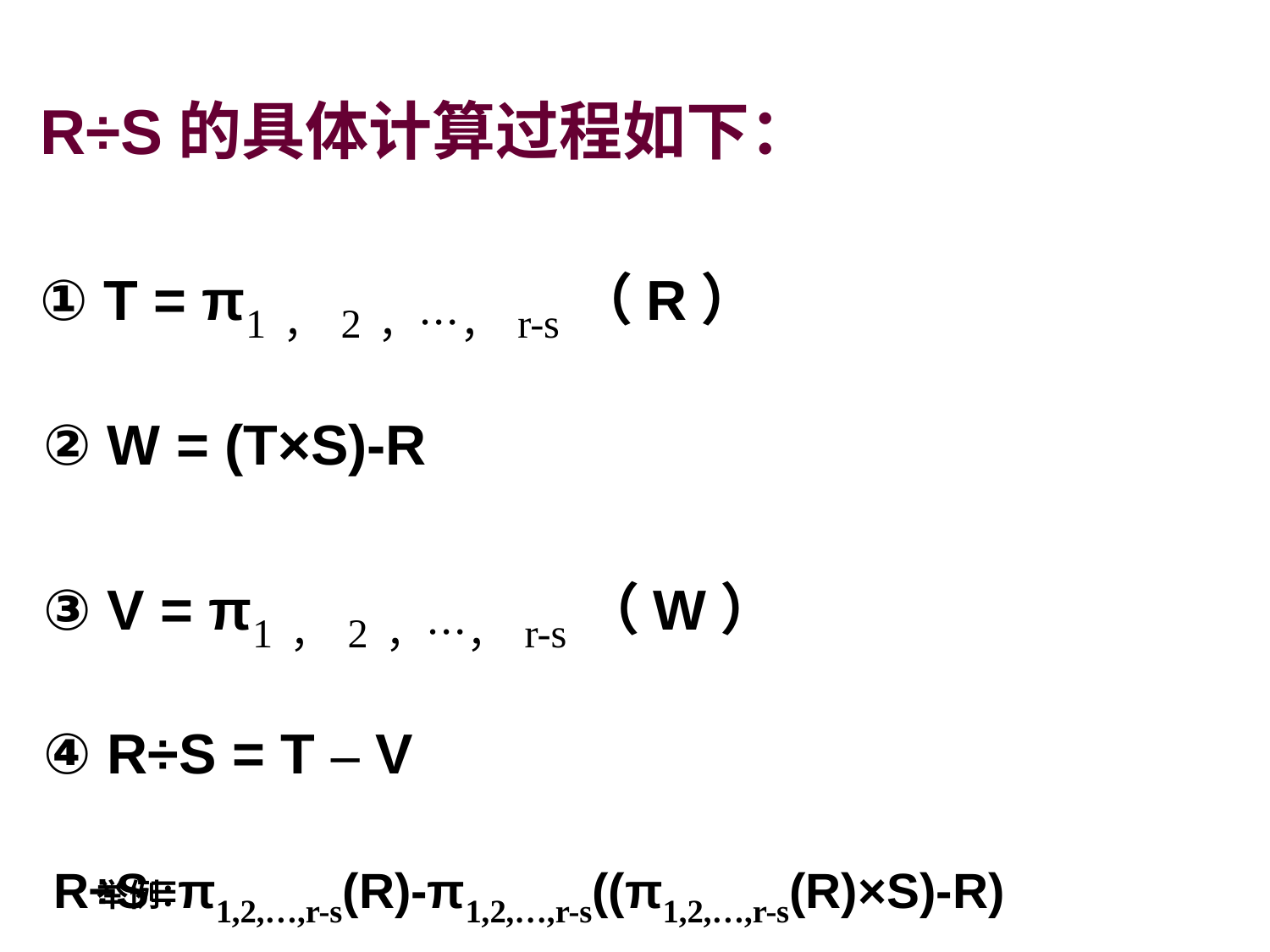

R÷S的具体计算过程如下：
  ① T = π1，2，…，r-s（R）
  ② W = (T×S)-R
  ③ V = π1，2，…，r-s（W）
  ④ R÷S = T – V
   R÷S≡π1,2,…,r-s(R)-π1,2,…,r-s((π1,2,…,r-s(R)×S)-R)
举例：